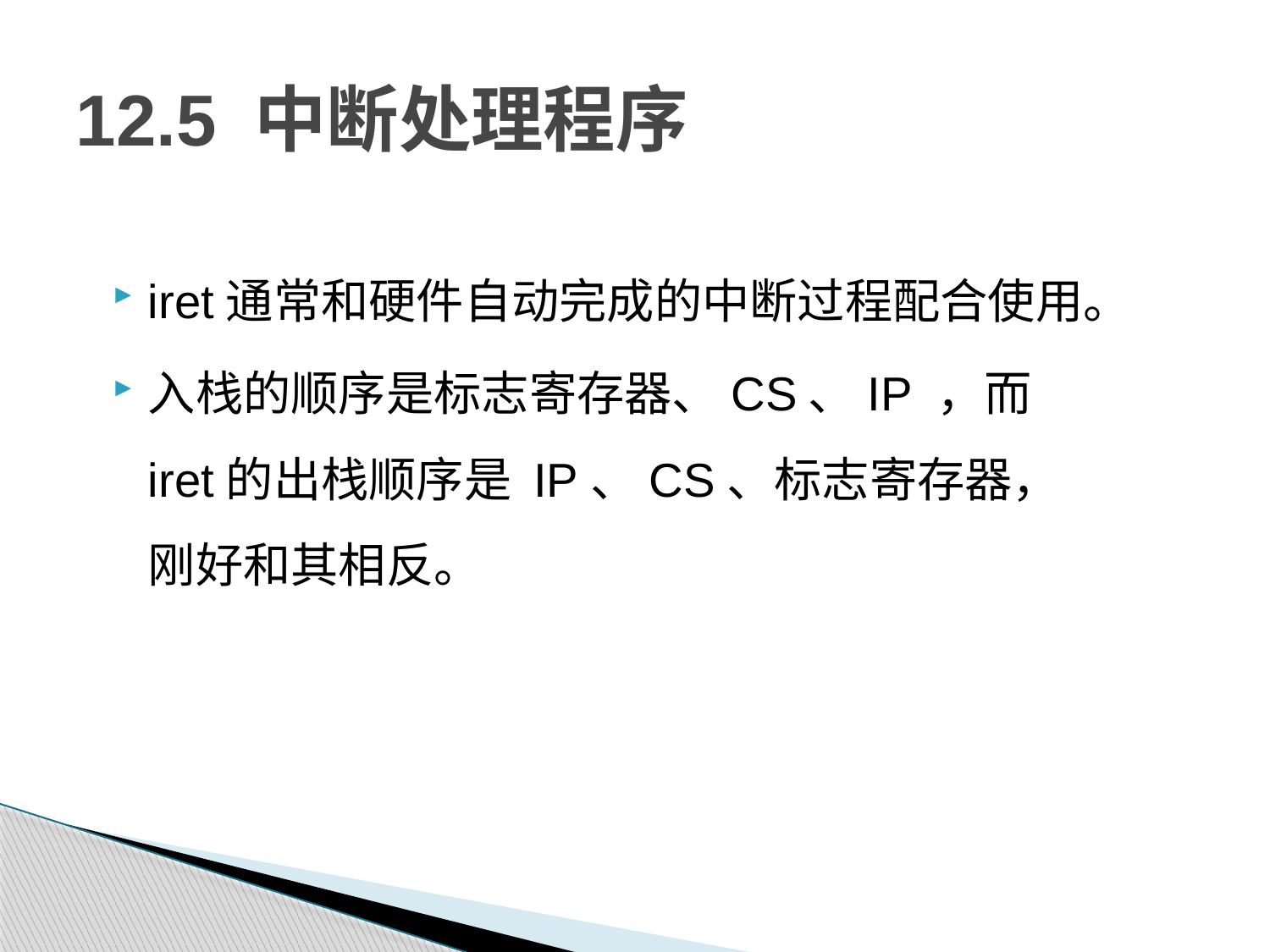

# 12.5 中断处理程序
iret通常和硬件自动完成的中断过程配合使用。
入栈的顺序是标志寄存器、CS、IP ，而iret的出栈顺序是 IP、CS、标志寄存器，刚好和其相反。